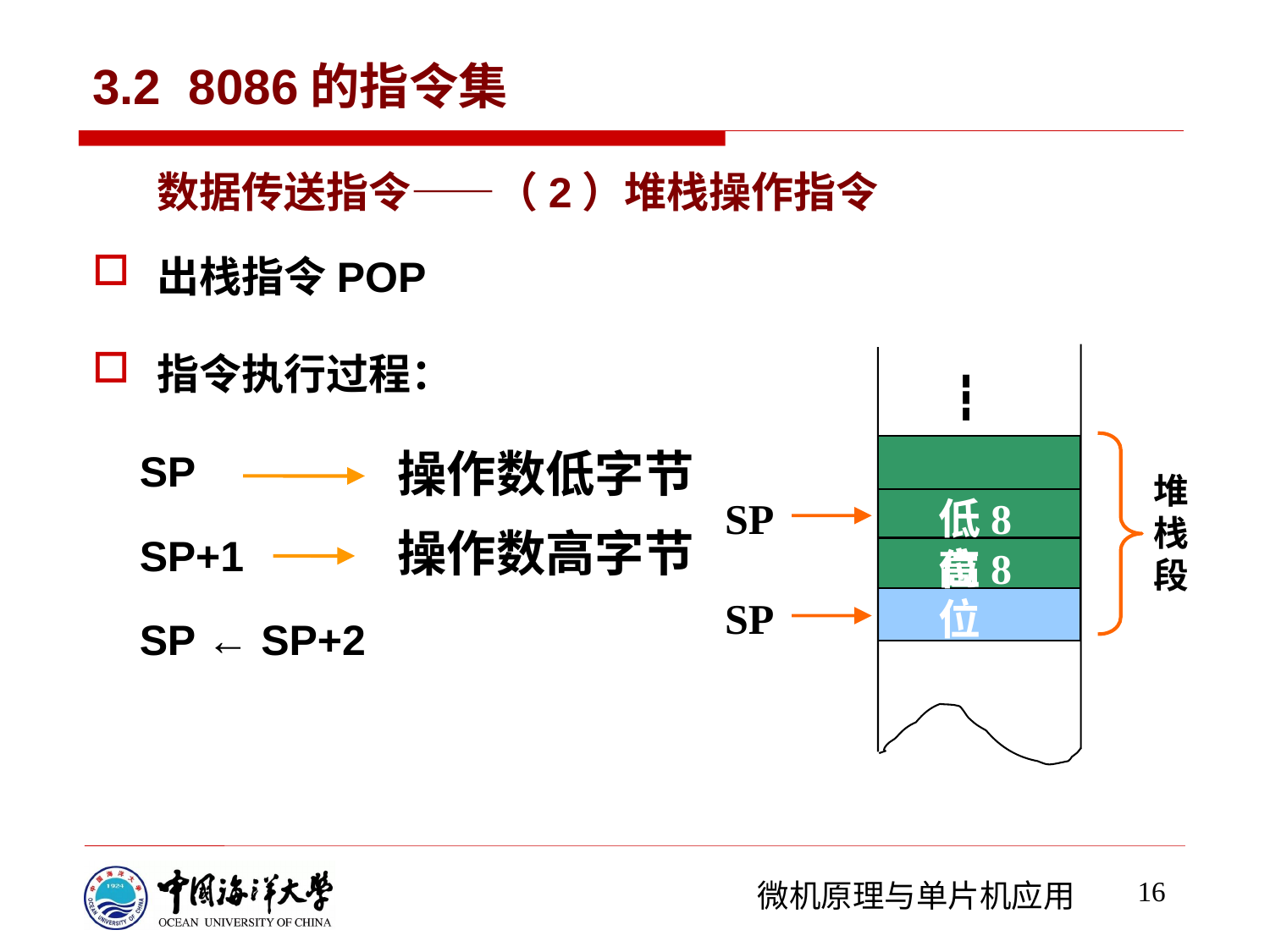

# 3.2  8086的指令集
数据传送指令——（2）堆栈操作指令
出栈指令POP
指令执行过程：
    SP
    SP+1
    SP ← SP+2

┇

操作数低字节

堆栈段

SP
低8位

操作数高字节
高8位

SP

16